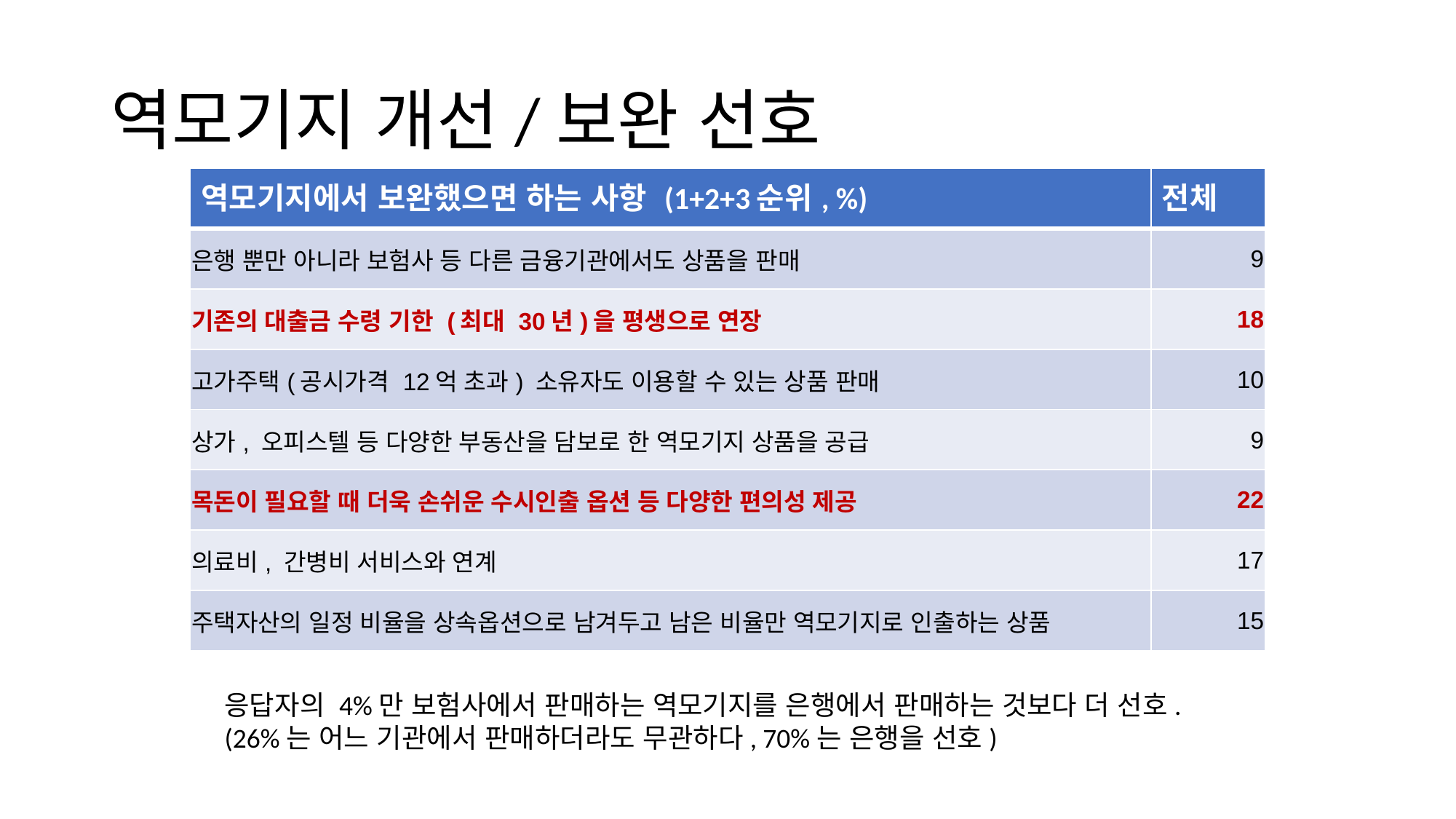

# 역모기지 개선/보완 선호
| 역모기지에서 보완했으면 하는 사항 (1+2+3순위, %) | 전체 |
| --- | --- |
| 은행 뿐만 아니라 보험사 등 다른 금융기관에서도 상품을 판매 | 9 |
| 기존의 대출금 수령 기한 (최대 30년)을 평생으로 연장 | 18 |
| 고가주택(공시가격 12억 초과) 소유자도 이용할 수 있는 상품 판매 | 10 |
| 상가, 오피스텔 등 다양한 부동산을 담보로 한 역모기지 상품을 공급 | 9 |
| 목돈이 필요할 때 더욱 손쉬운 수시인출 옵션 등 다양한 편의성 제공 | 22 |
| 의료비, 간병비 서비스와 연계 | 17 |
| 주택자산의 일정 비율을 상속옵션으로 남겨두고 남은 비율만 역모기지로 인출하는 상품 | 15 |
응답자의 4%만 보험사에서 판매하는 역모기지를 은행에서 판매하는 것보다 더 선호.
(26%는 어느 기관에서 판매하더라도 무관하다, 70%는 은행을 선호)